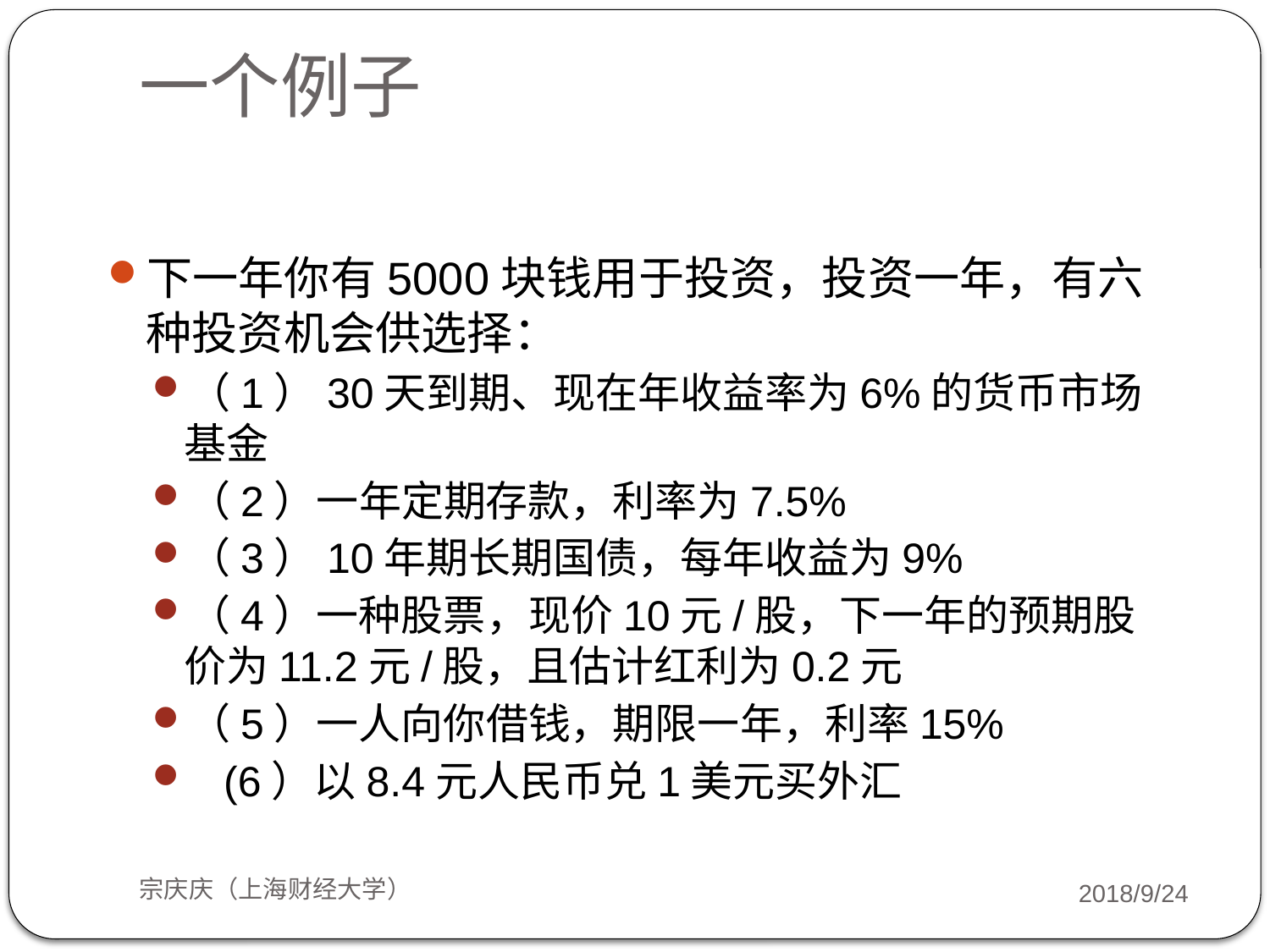

# 一个例子
下一年你有5000块钱用于投资，投资一年，有六种投资机会供选择：
（1）30天到期、现在年收益率为6%的货币市场基金
（2）一年定期存款，利率为7.5%
（3）10年期长期国债，每年收益为9%
（4）一种股票，现价10元/股，下一年的预期股价为11.2元/股，且估计红利为0.2元
（5）一人向你借钱，期限一年，利率15%
   (6）以8.4元人民币兑1美元买外汇
宗庆庆（上海财经大学）
2018/9/24